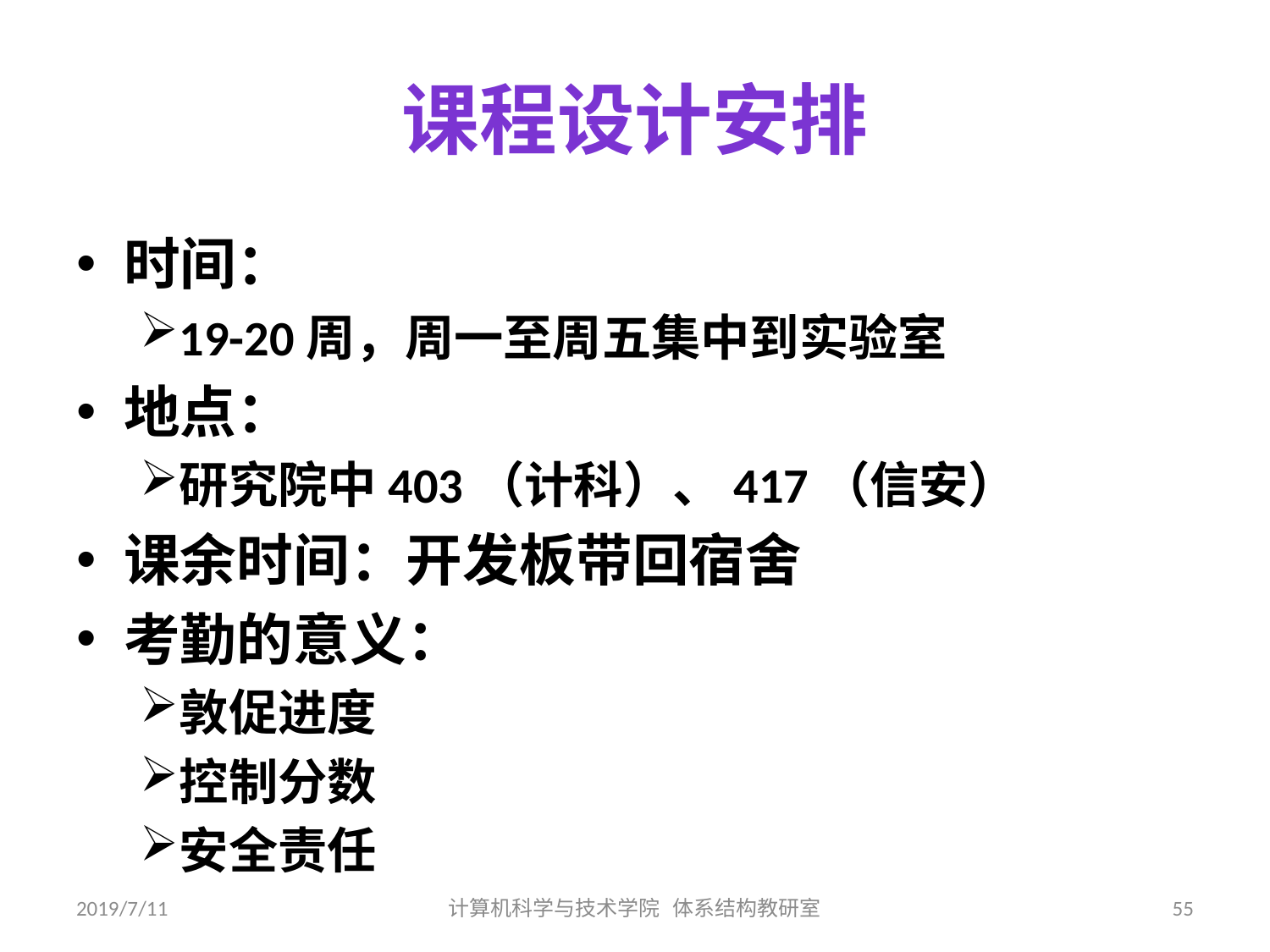

# 课程设计安排
时间：
19-20周，周一至周五集中到实验室
地点：
研究院中403（计科）、417（信安）
课余时间：开发板带回宿舍
考勤的意义：
敦促进度
控制分数
安全责任

2019/7/11
计算机科学与技术学院  体系结构教研室
55